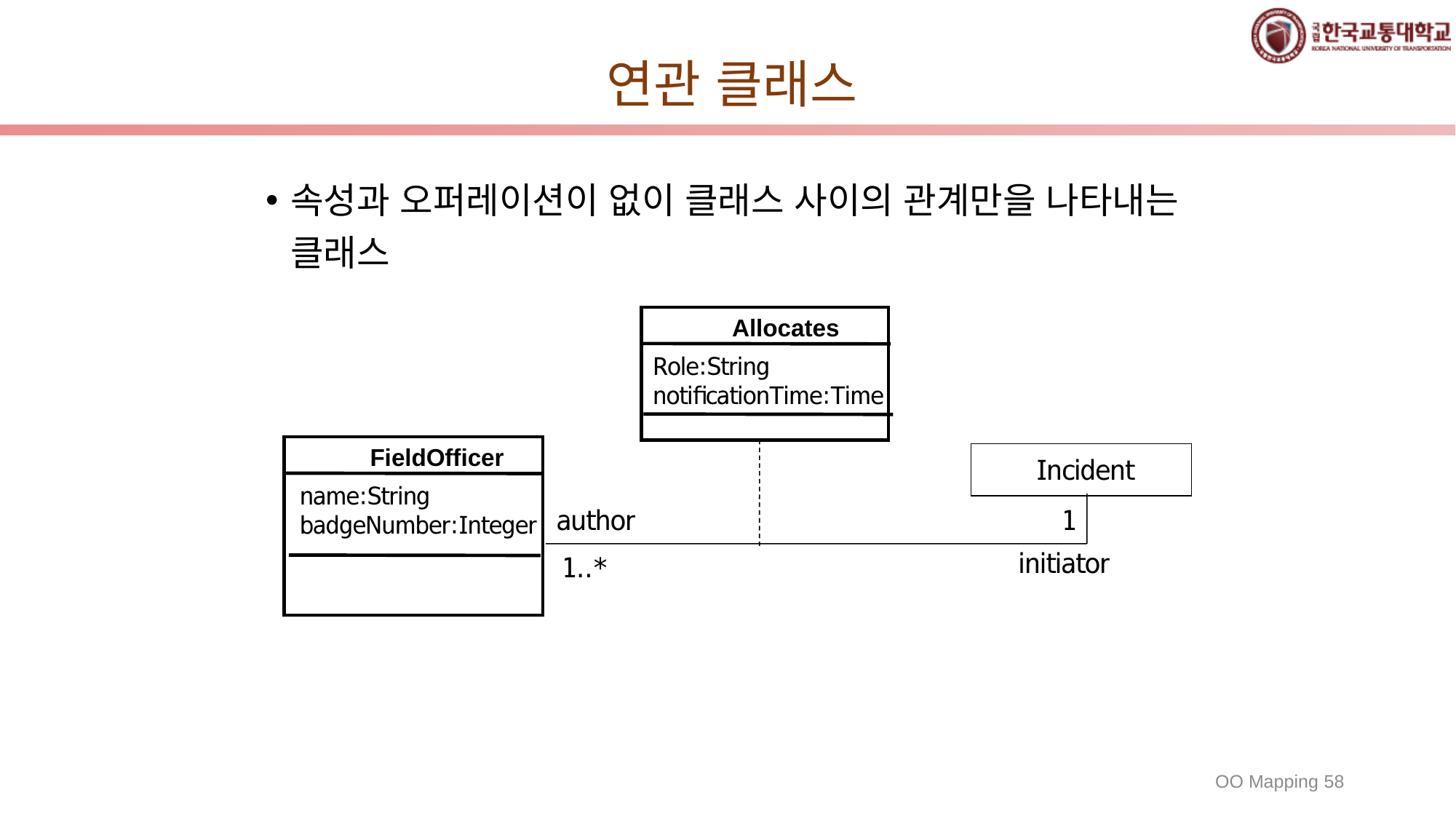

# 연관 클래스
속성과 오퍼레이션이 없이 클래스 사이의 관계만을 나타내는 클래스

Allocates

Role:String
notificationTime:Time

FieldOfficer

Incident

name:String
badgeNumber:Integer

author
1
initiator

1..*

58